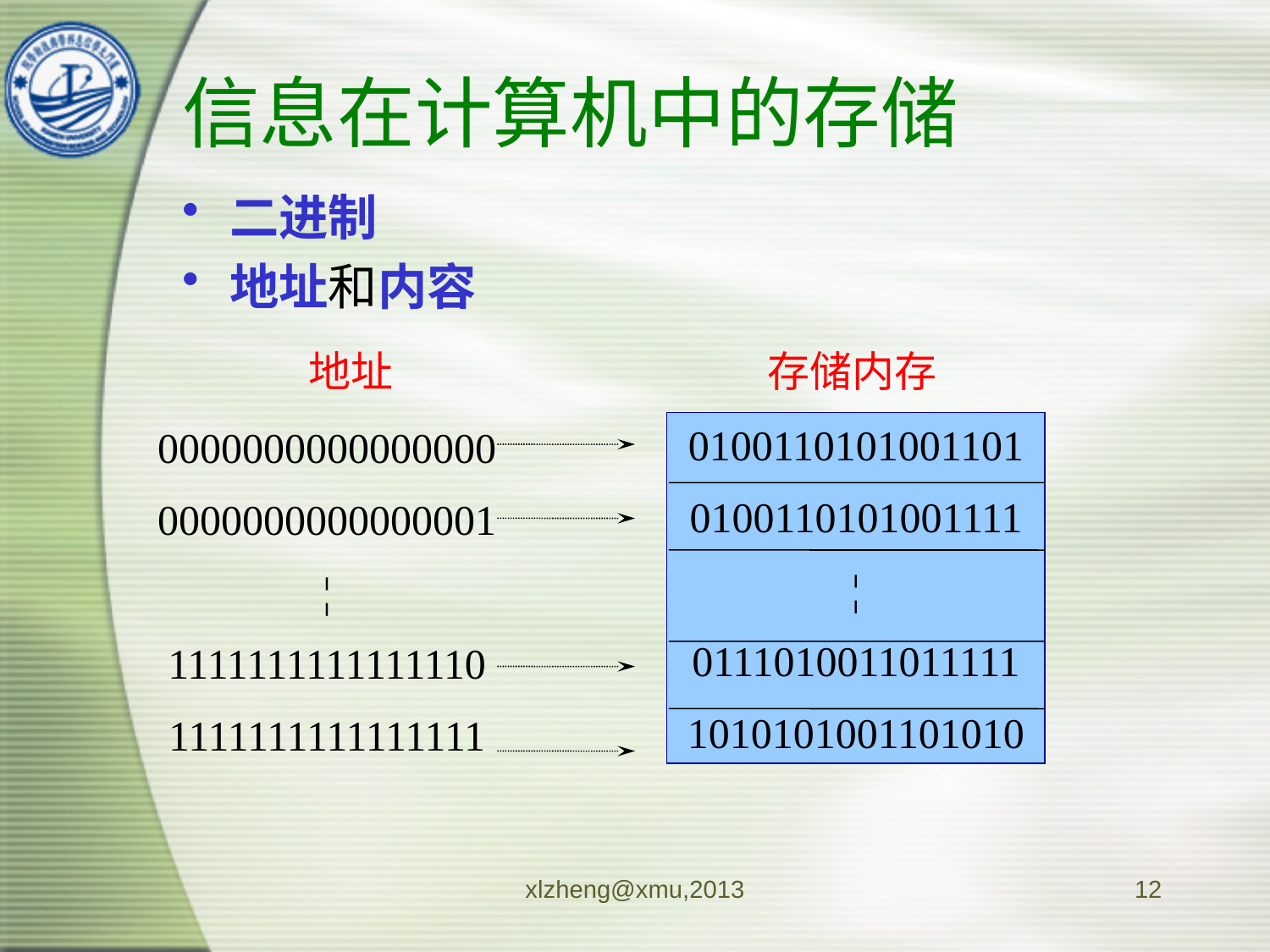

# 信息在计算机中的存储
二进制
地址和内容
地址
存储内存
0100110101001101
0100110101001111
¦
0111010011011111
1010101001101010
0000000000000000
0000000000000001
¦
1111111111111110
1111111111111111

xlzheng@xmu,2013
12